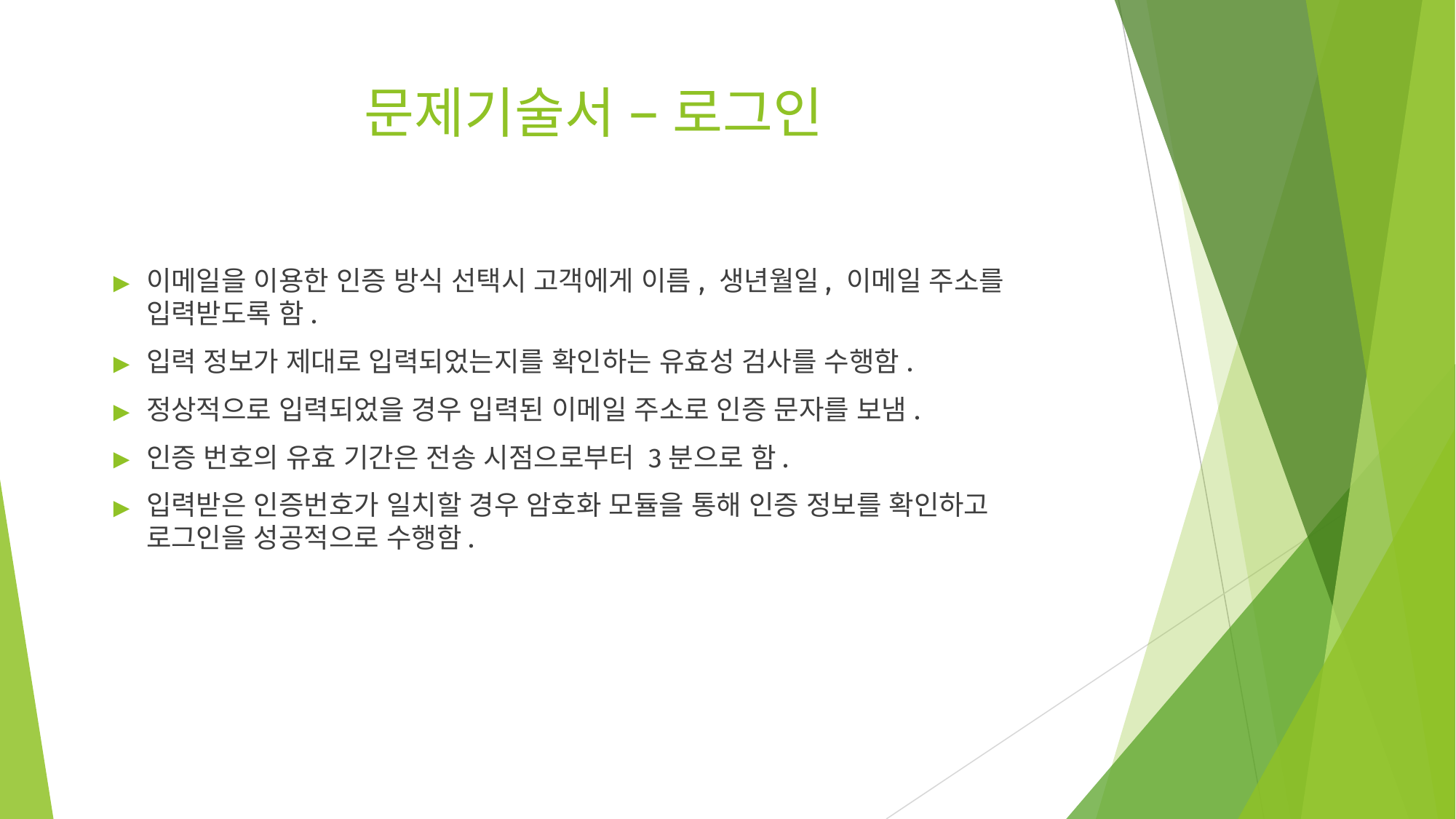

# 문제기술서 – 로그인
이메일을 이용한 인증 방식 선택시 고객에게 이름, 생년월일, 이메일 주소를 입력받도록 함.
입력 정보가 제대로 입력되었는지를 확인하는 유효성 검사를 수행함.
정상적으로 입력되었을 경우 입력된 이메일 주소로 인증 문자를 보냄.
인증 번호의 유효 기간은 전송 시점으로부터 3분으로 함.
입력받은 인증번호가 일치할 경우 암호화 모듈을 통해 인증 정보를 확인하고 로그인을 성공적으로 수행함.